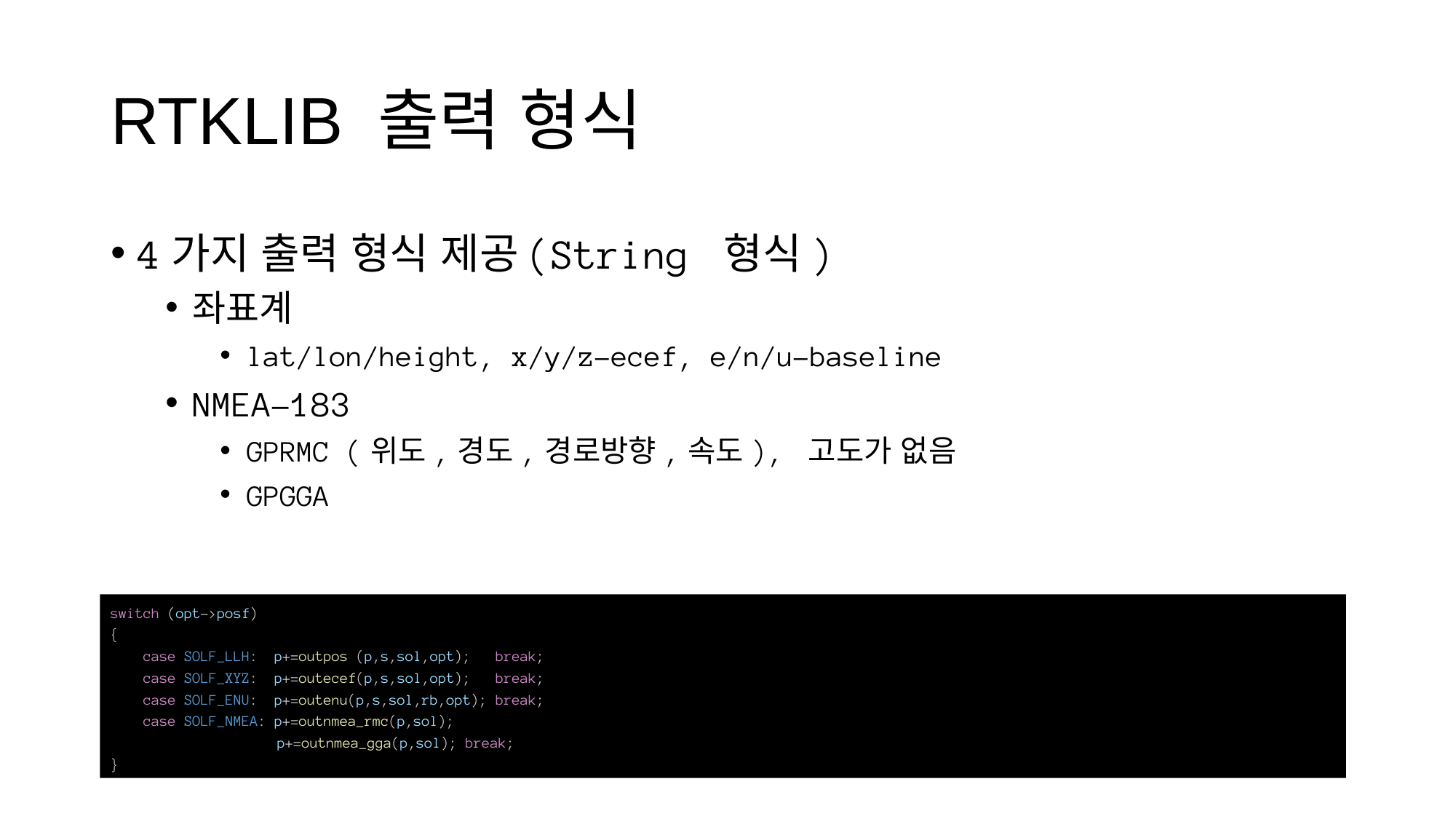

# RTKLIB 출력 형식
4가지 출력 형식 제공(String 형식)
좌표계
lat/lon/height, x/y/z-ecef, e/n/u-baseline
NMEA-183
GPRMC (위도,경도,경로방향,속도), 고도가 없음
GPGGA
switch (opt->posf)
{
    case SOLF_LLH:  p+=outpos (p,s,sol,opt);   break;
    case SOLF_XYZ:  p+=outecef(p,s,sol,opt);   break;
    case SOLF_ENU:  p+=outenu(p,s,sol,rb,opt); break;
    case SOLF_NMEA: p+=outnmea_rmc(p,sol);
            	       p+=outnmea_gga(p,sol); break;
}